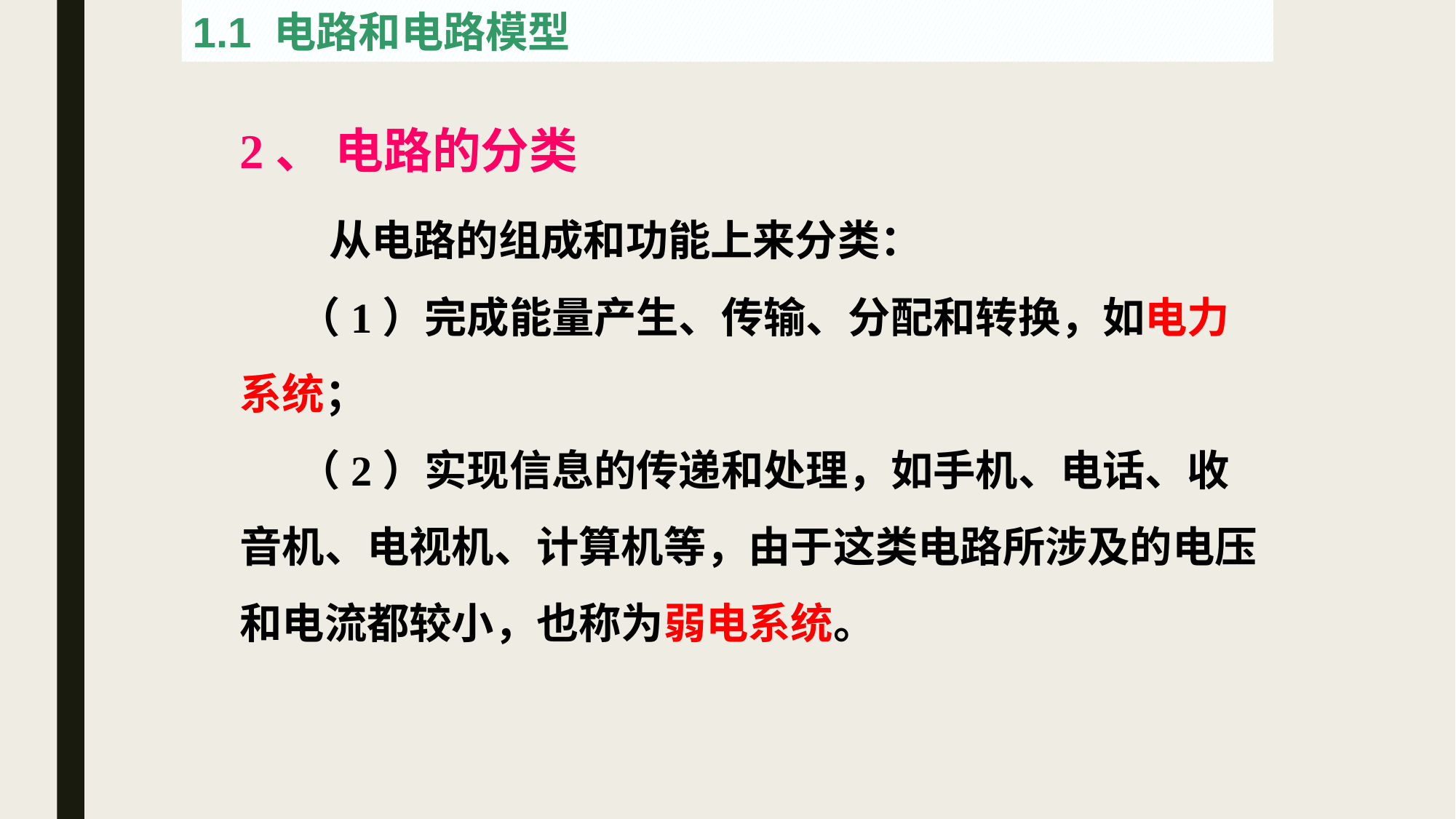

1.1 电路和电路模型
2、 电路的分类
       从电路的组成和功能上来分类：
     （1）完成能量产生、传输、分配和转换，如电力系统；
     （2）实现信息的传递和处理，如手机、电话、收音机、电视机、计算机等，由于这类电路所涉及的电压和电流都较小，也称为弱电系统。